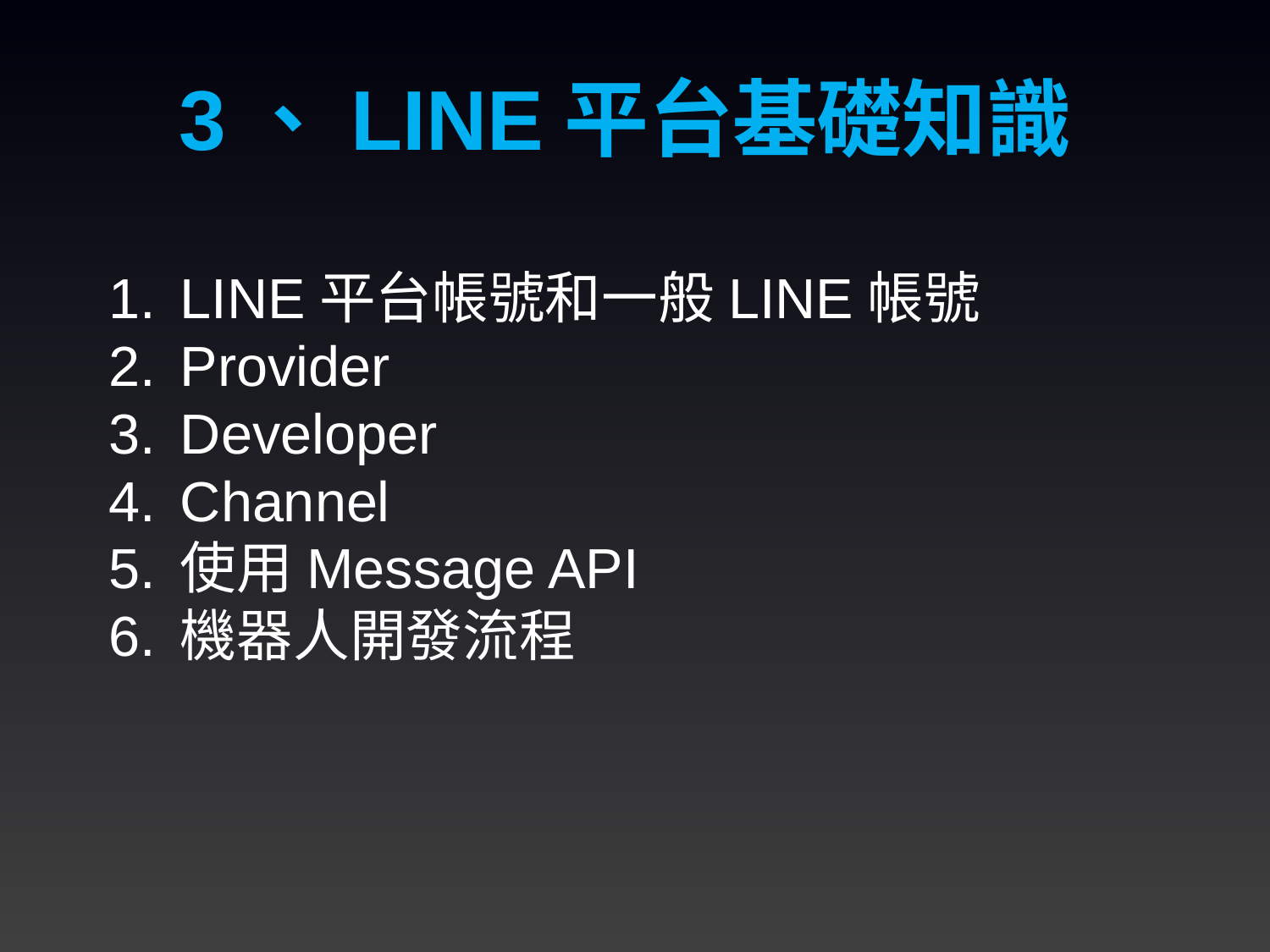

3、LINE平台基礎知識
LINE平台帳號和一般LINE帳號
Provider
Developer
Channel
使用Message API
機器人開發流程